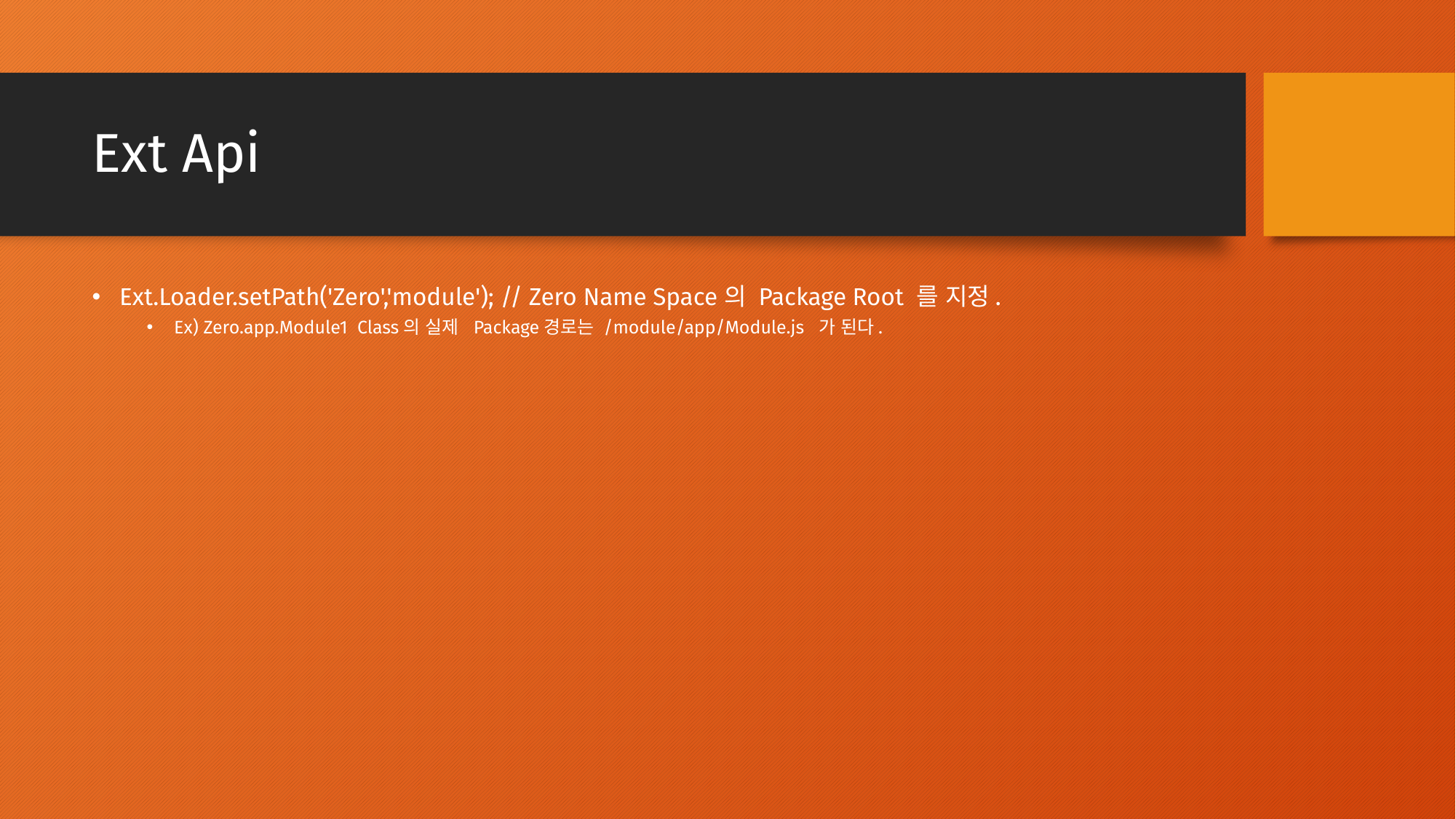

# Ext Api
Ext.Loader.setPath('Zero','module'); // Zero Name Space의 Package Root 를 지정.
Ex) Zero.app.Module1  Class의 실제  Package경로는 /module/app/Module.js  가 된다.